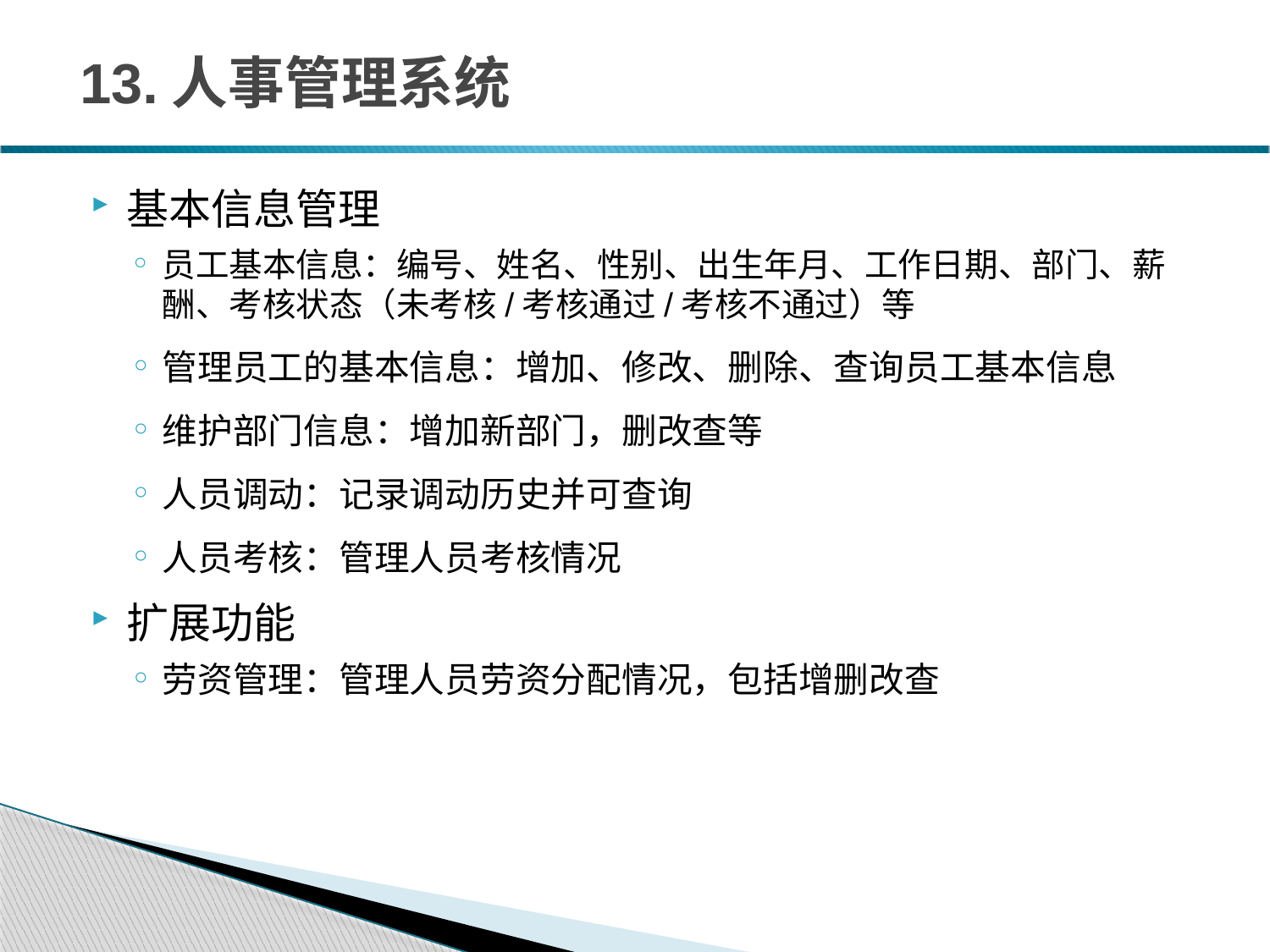

# 13.人事管理系统
基本信息管理
员工基本信息：编号、姓名、性别、出生年月、工作日期、部门、薪酬、考核状态（未考核/考核通过/考核不通过）等
管理员工的基本信息：增加、修改、删除、查询员工基本信息
维护部门信息：增加新部门，删改查等
人员调动：记录调动历史并可查询
人员考核：管理人员考核情况
扩展功能
劳资管理：管理人员劳资分配情况，包括增删改查